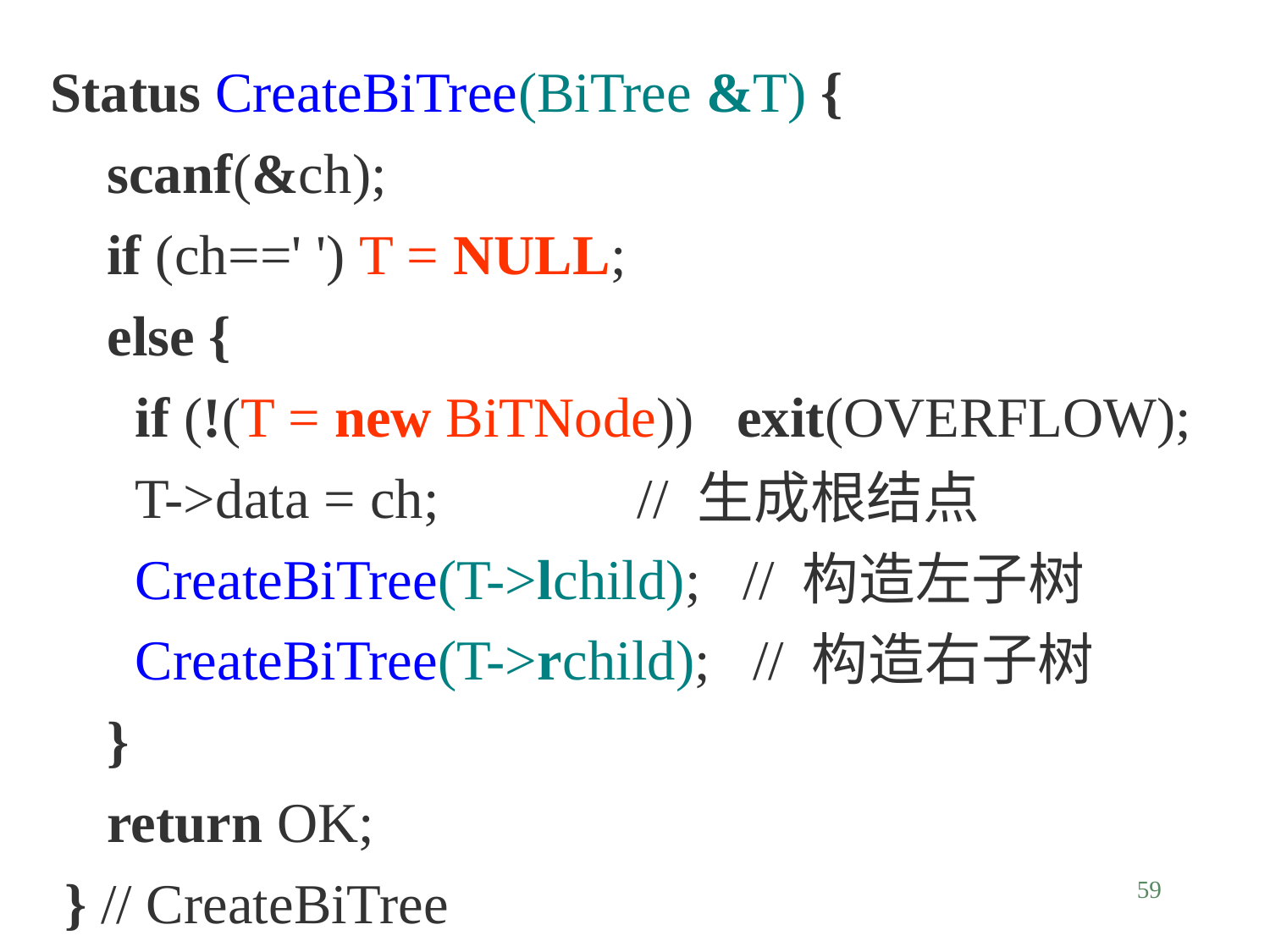

Status CreateBiTree(BiTree &T) {
    scanf(&ch);
    if (ch==' ') T = NULL;
    else {
      if (!(T = new BiTNode))   exit(OVERFLOW);
      T->data = ch;              // 生成根结点
      CreateBiTree(T->lchild);   // 构造左子树
      CreateBiTree(T->rchild);   // 构造右子树
    }
    return OK;
 } // CreateBiTree
59